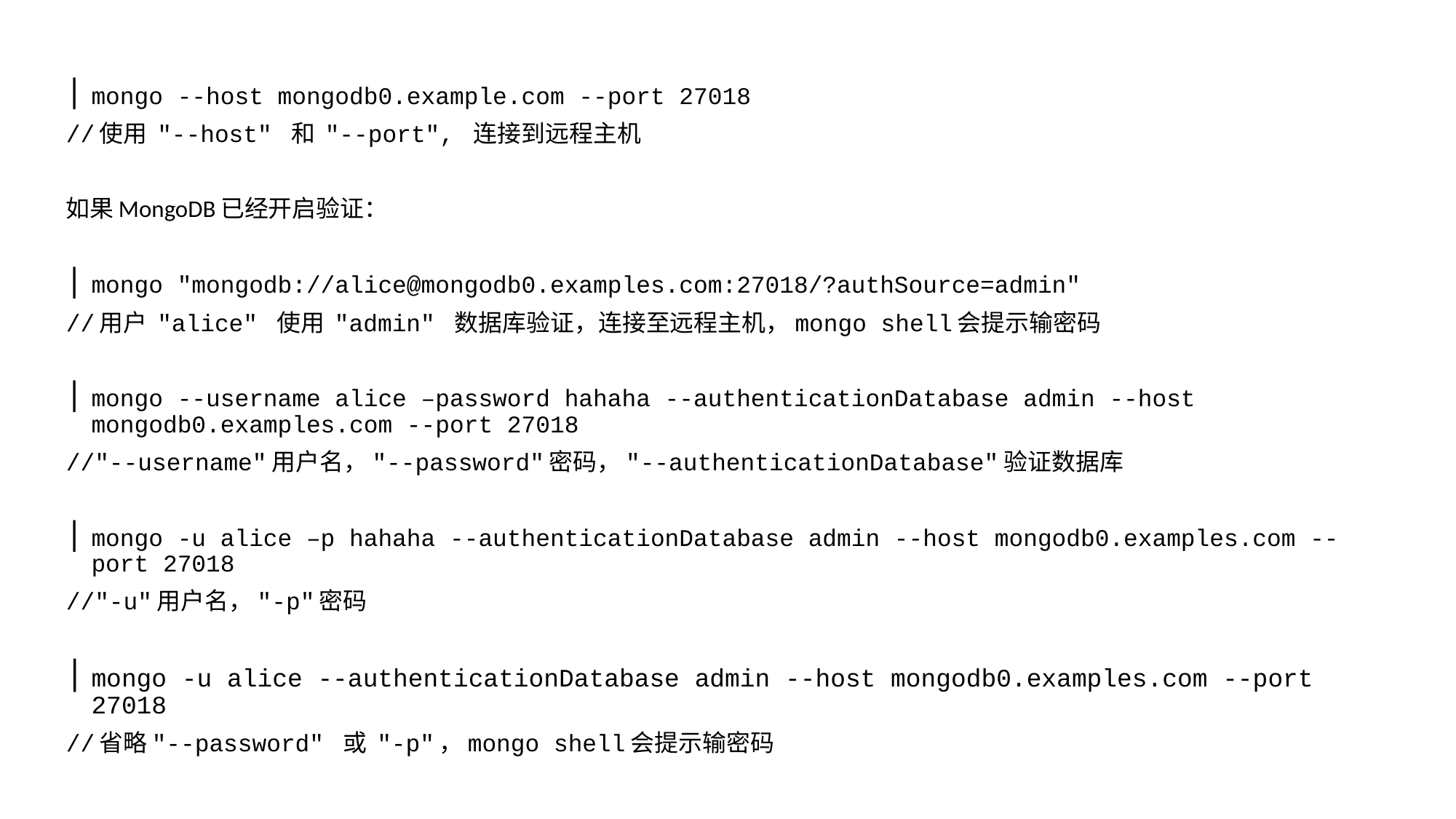

mongo --host mongodb0.example.com --port 27018
//使用 "--host" 和 "--port", 连接到远程主机

如果MongoDB已经开启验证：

mongo "mongodb://alice@mongodb0.examples.com:27018/?authSource=admin"
//用户 "alice" 使用 "admin" 数据库验证，连接至远程主机，mongo shell会提示输密码

mongo --username alice –password hahaha --authenticationDatabase admin --host mongodb0.examples.com --port 27018
//"--username"用户名，"--password"密码，"--authenticationDatabase"验证数据库

mongo -u alice –p hahaha --authenticationDatabase admin --host mongodb0.examples.com --port 27018
//"-u"用户名，"-p"密码

mongo -u alice --authenticationDatabase admin --host mongodb0.examples.com --port 27018
//省略"--password" 或 "-p"，mongo shell会提示输密码